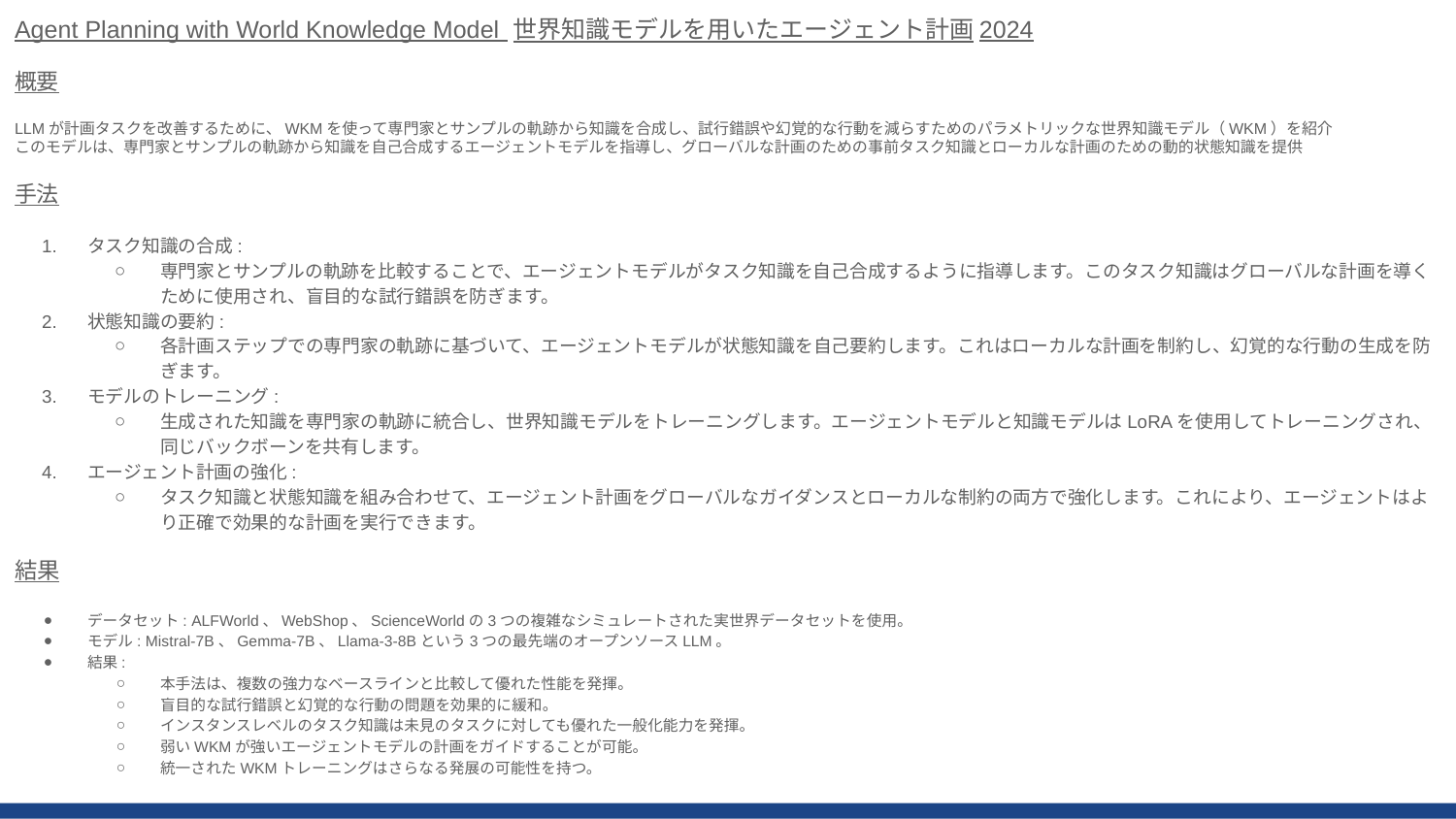

Agent Planning with World Knowledge Model 世界知識モデルを用いたエージェント計画2024
概要
LLMが計画タスクを改善するために、WKMを使って専門家とサンプルの軌跡から知識を合成し、試行錯誤や幻覚的な行動を減らすためのパラメトリックな世界知識モデル（WKM）を紹介
このモデルは、専門家とサンプルの軌跡から知識を自己合成するエージェントモデルを指導し、グローバルな計画のための事前タスク知識とローカルな計画のための動的状態知識を提供
手法
タスク知識の合成:
専門家とサンプルの軌跡を比較することで、エージェントモデルがタスク知識を自己合成するように指導します。このタスク知識はグローバルな計画を導くために使用され、盲目的な試行錯誤を防ぎます。
状態知識の要約:
各計画ステップでの専門家の軌跡に基づいて、エージェントモデルが状態知識を自己要約します。これはローカルな計画を制約し、幻覚的な行動の生成を防ぎます。
モデルのトレーニング:
生成された知識を専門家の軌跡に統合し、世界知識モデルをトレーニングします。エージェントモデルと知識モデルはLoRAを使用してトレーニングされ、同じバックボーンを共有します。
エージェント計画の強化:
タスク知識と状態知識を組み合わせて、エージェント計画をグローバルなガイダンスとローカルな制約の両方で強化します。これにより、エージェントはより正確で効果的な計画を実行できます。
結果
データセット: ALFWorld、WebShop、ScienceWorldの3つの複雑なシミュレートされた実世界データセットを使用。
モデル: Mistral-7B、Gemma-7B、Llama-3-8Bという3つの最先端のオープンソースLLM。
結果:
本手法は、複数の強力なベースラインと比較して優れた性能を発揮。
盲目的な試行錯誤と幻覚的な行動の問題を効果的に緩和。
インスタンスレベルのタスク知識は未見のタスクに対しても優れた一般化能力を発揮。
弱いWKMが強いエージェントモデルの計画をガイドすることが可能。
統一されたWKMトレーニングはさらなる発展の可能性を持つ。